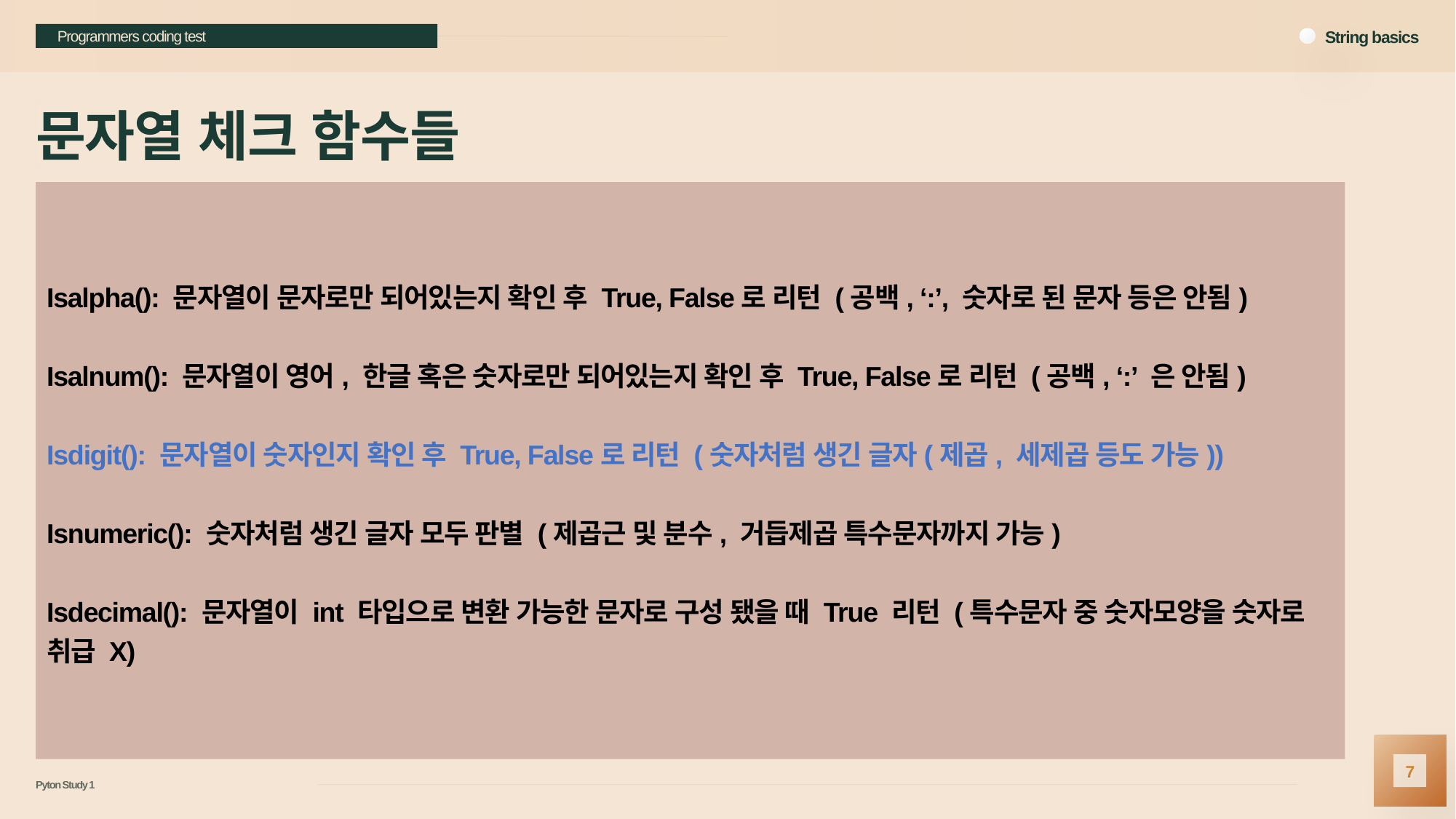

String basics
Programmers coding test

# 문자열 체크 함수들
Isalpha(): 문자열이 문자로만 되어있는지 확인 후 True, False로 리턴 (공백, ‘:’, 숫자로 된 문자 등은 안됨)

Isalnum(): 문자열이 영어, 한글 혹은 숫자로만 되어있는지 확인 후 True, False로 리턴 (공백, ‘:’ 은 안됨)

Isdigit(): 문자열이 숫자인지 확인 후 True, False로 리턴 (숫자처럼 생긴 글자(제곱, 세제곱 등도 가능))

Isnumeric(): 숫자처럼 생긴 글자 모두 판별 (제곱근 및 분수, 거듭제곱 특수문자까지 가능)

Isdecimal(): 문자열이 int 타입으로 변환 가능한 문자로 구성 됐을 때 True 리턴 (특수문자 중 숫자모양을 숫자로 취급 X)
7
Pyton Study 1